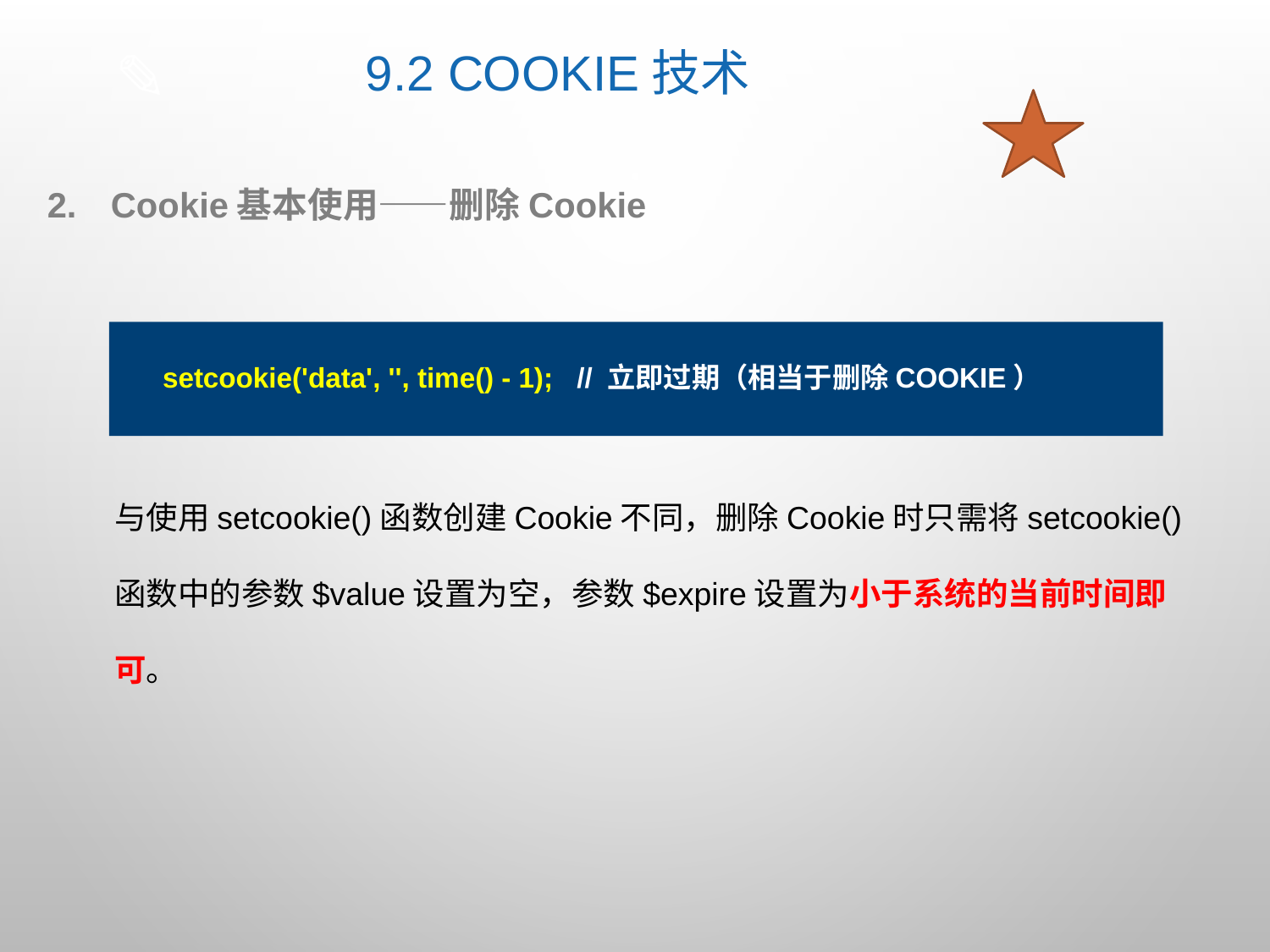

# 9.2 Cookie技术

Cookie基本使用——删除Cookie

setcookie('data', '', time() - 1);   // 立即过期（相当于删除COOKIE）
与使用setcookie()函数创建Cookie不同，删除Cookie时只需将setcookie()函数中的参数$value设置为空，参数$expire设置为小于系统的当前时间即可。